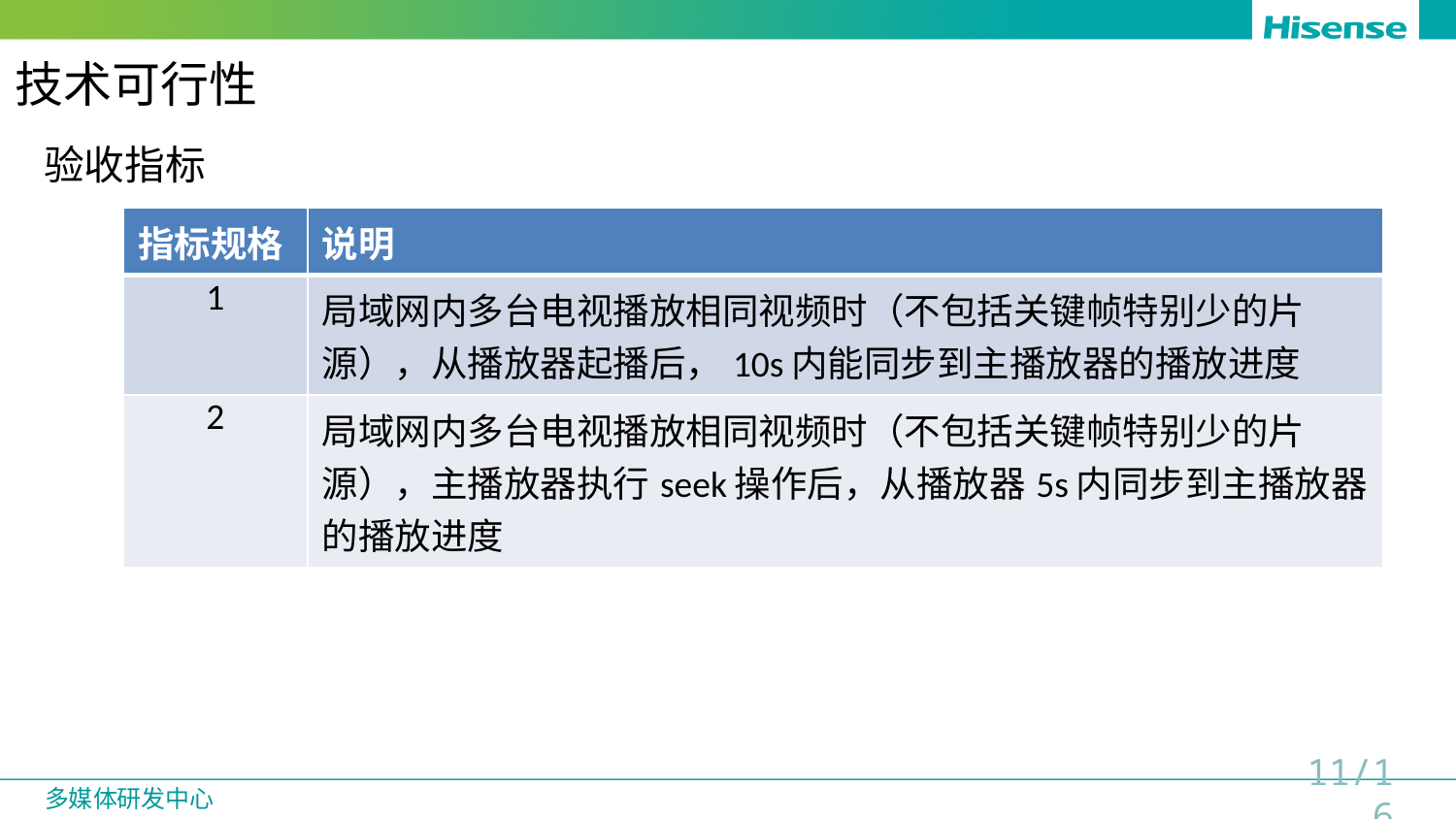

# 技术可行性
验收指标
| 指标规格 | 说明 |
| --- | --- |
| 1 | 局域网内多台电视播放相同视频时（不包括关键帧特别少的片源），从播放器起播后，10s内能同步到主播放器的播放进度 |
| 2 | 局域网内多台电视播放相同视频时（不包括关键帧特别少的片源），主播放器执行seek操作后，从播放器5s内同步到主播放器的播放进度 |
11/16
多媒体研发中心